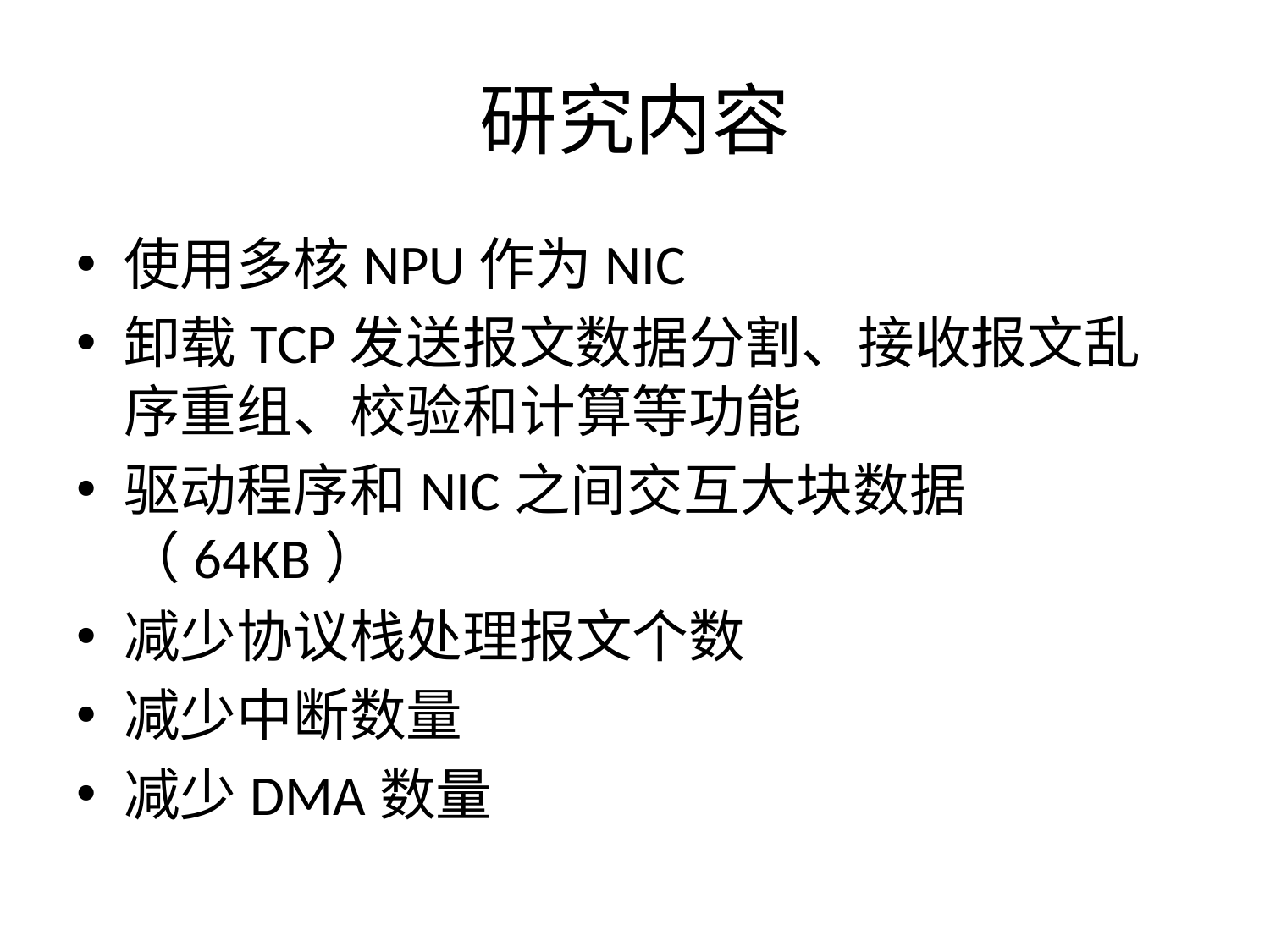

# 研究内容
使用多核NPU作为NIC
卸载TCP发送报文数据分割、接收报文乱序重组、校验和计算等功能
驱动程序和NIC之间交互大块数据（64KB）
减少协议栈处理报文个数
减少中断数量
减少DMA数量